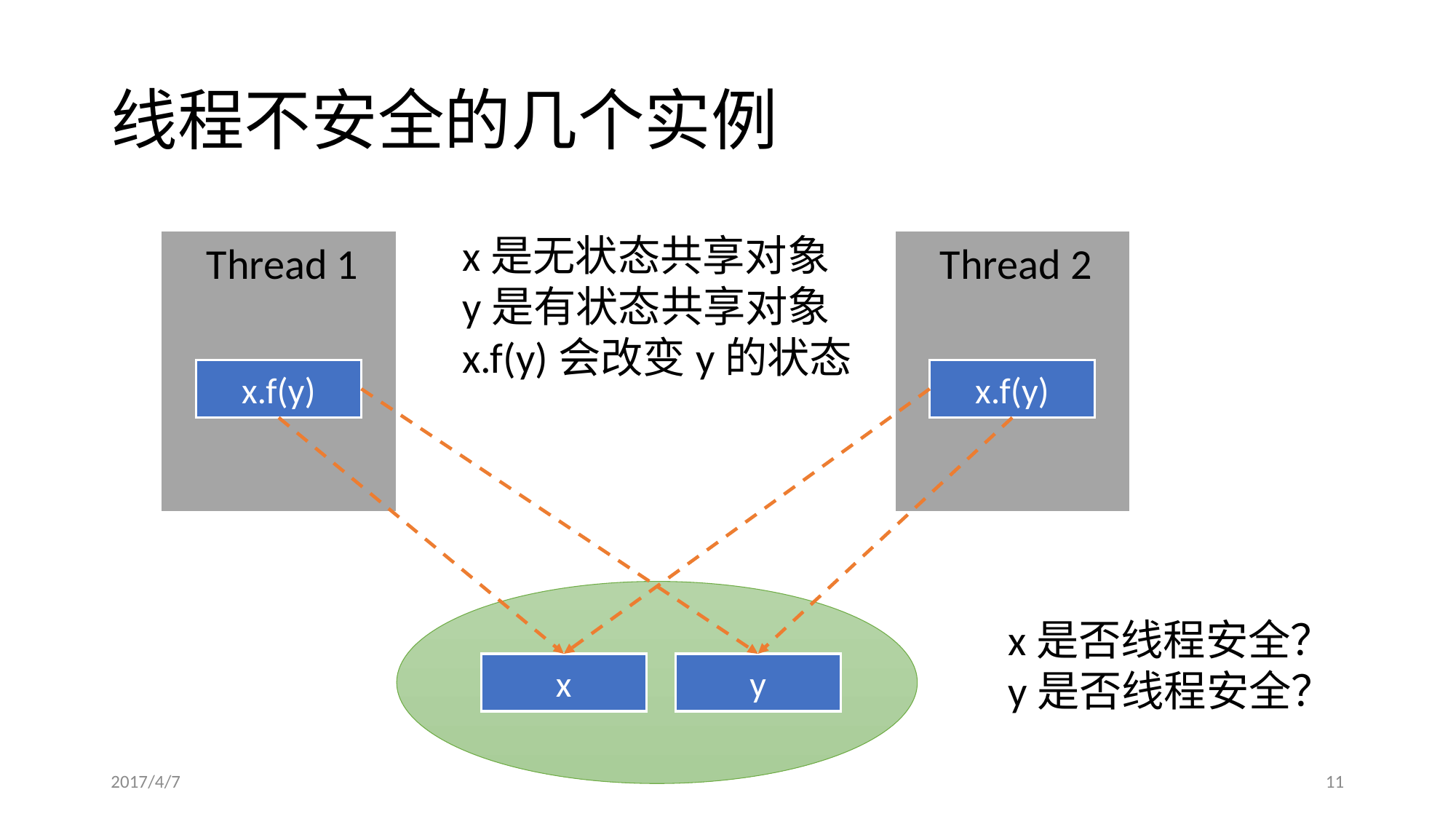

# 线程不安全的几个实例
x是无状态共享对象
y是有状态共享对象
x.f(y)会改变y的状态

Thread 1
Thread 2
x.f(y)
x.f(y)

x是否线程安全？
y是否线程安全？
x
y
2017/4/7
11